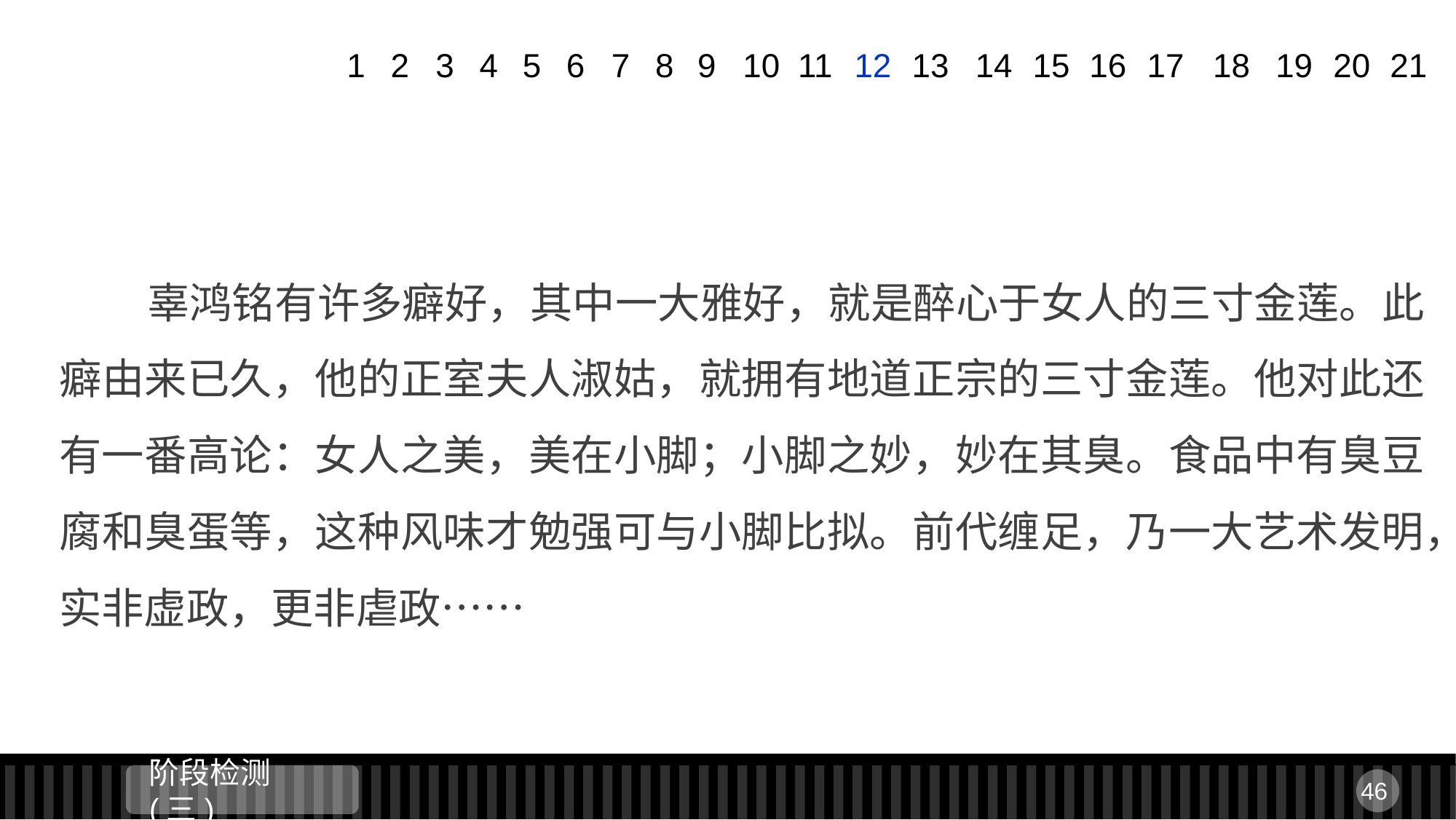

1
2
3
4
5
6
7
8
9
11
12
13
14
15
16
17
18
19
20
21
10
        辜鸿铭有许多癖好，其中一大雅好，就是醉心于女人的三寸金莲。此癖由来已久，他的正室夫人淑姑，就拥有地道正宗的三寸金莲。他对此还有一番高论：女人之美，美在小脚；小脚之妙，妙在其臭。食品中有臭豆腐和臭蛋等，这种风味才勉强可与小脚比拟。前代缠足，乃一大艺术发明，实非虚政，更非虐政……